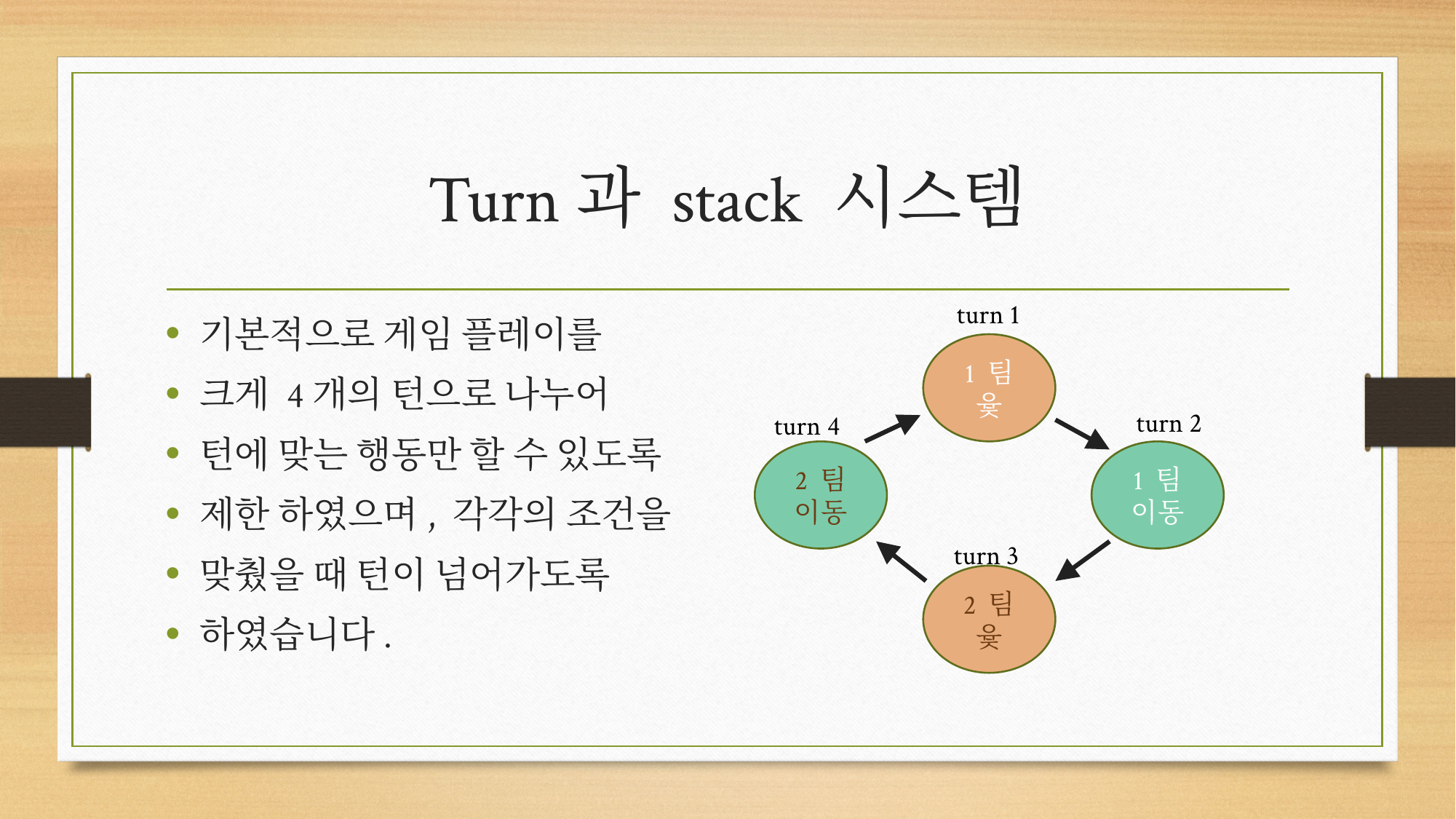

# Turn과 stack 시스템
  turn 1
기본적으로 게임 플레이를
크게 4개의 턴으로 나누어
턴에 맞는 행동만 할 수 있도록
제한 하였으며, 각각의 조건을
맞췄을 때 턴이 넘어가도록
하였습니다.
1 팀 윷
  turn 2
  turn 4
2 팀
이동
1 팀
이동
  turn 3
2 팀
윷